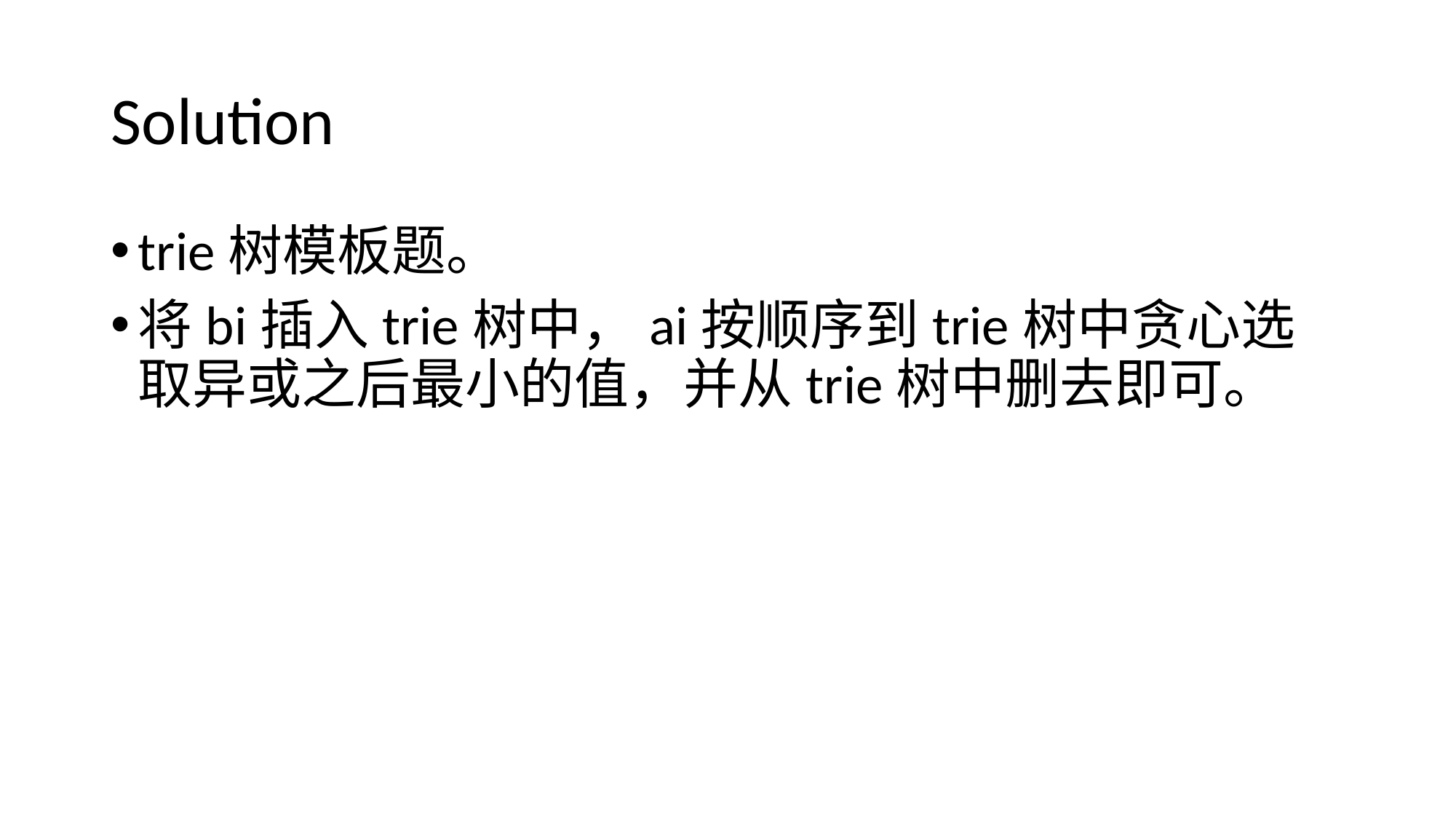

# Solution
trie树模板题。
将bi插入trie树中，ai按顺序到trie树中贪心选取异或之后最小的值，并从trie树中删去即可。